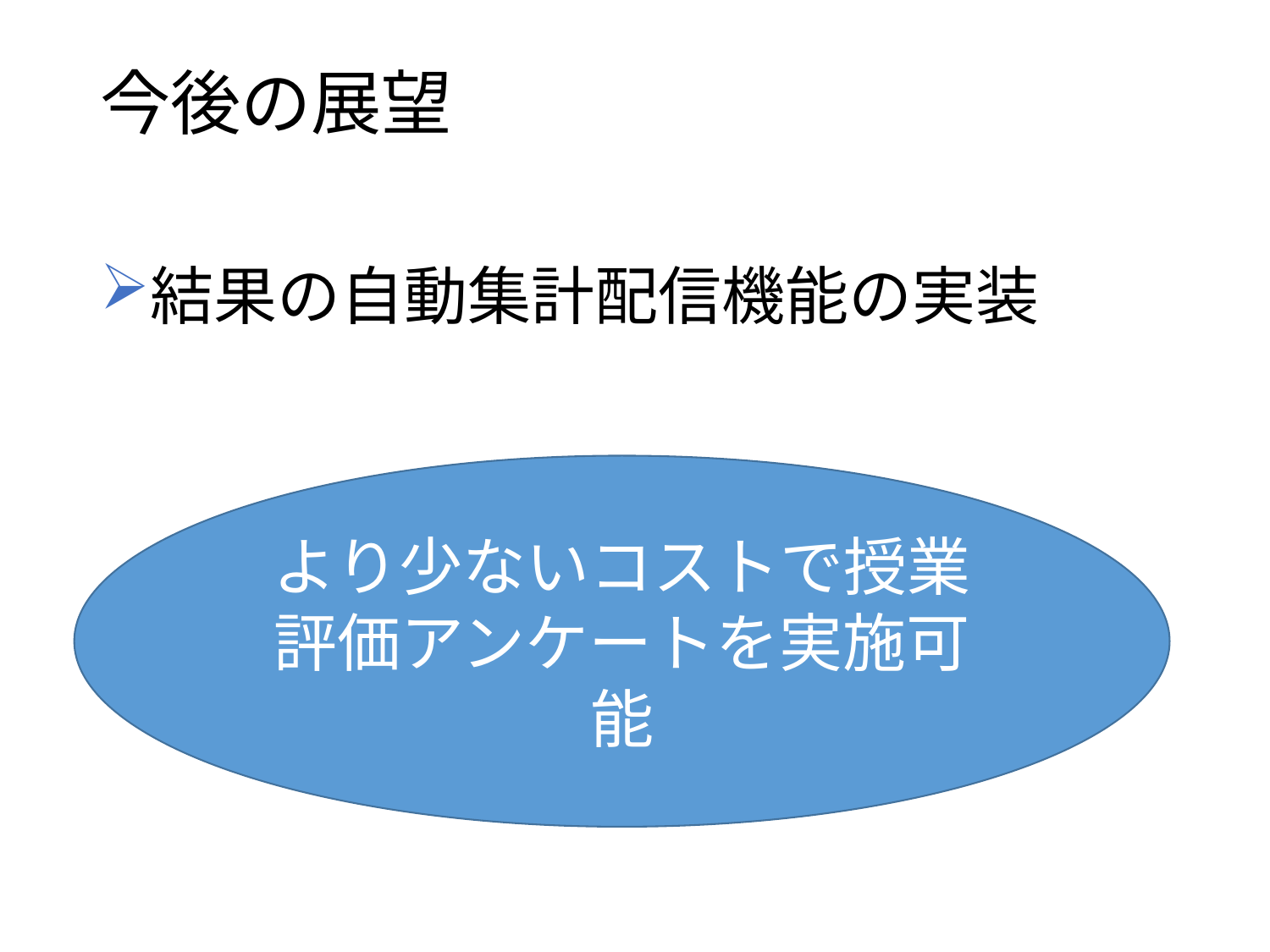

# 今後の展望
結果の自動集計配信機能の実装
より少ないコストで授業評価アンケートを実施可能